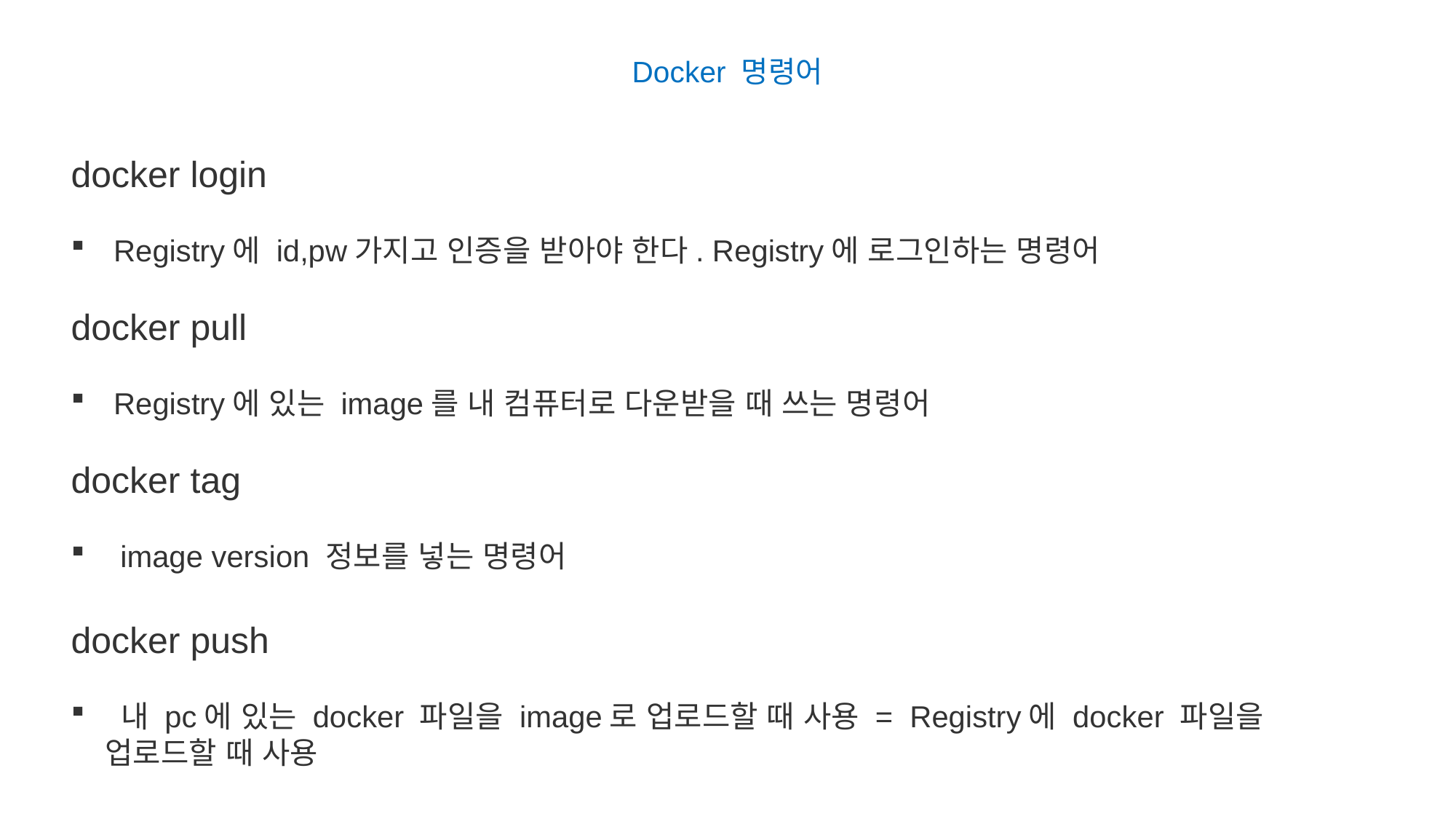

Docker 명령어
docker login

 Registry에 id,pw가지고 인증을 받아야 한다. Registry에 로그인하는 명령어

docker pull

 Registry에 있는 image를 내 컴퓨터로 다운받을 때 쓰는 명령어

docker tag

 image version 정보를 넣는 명령어

docker push

 내 pc에 있는 docker 파일을 image로 업로드할 때 사용 =  Registry에 docker 파일을 업로드할 때 사용